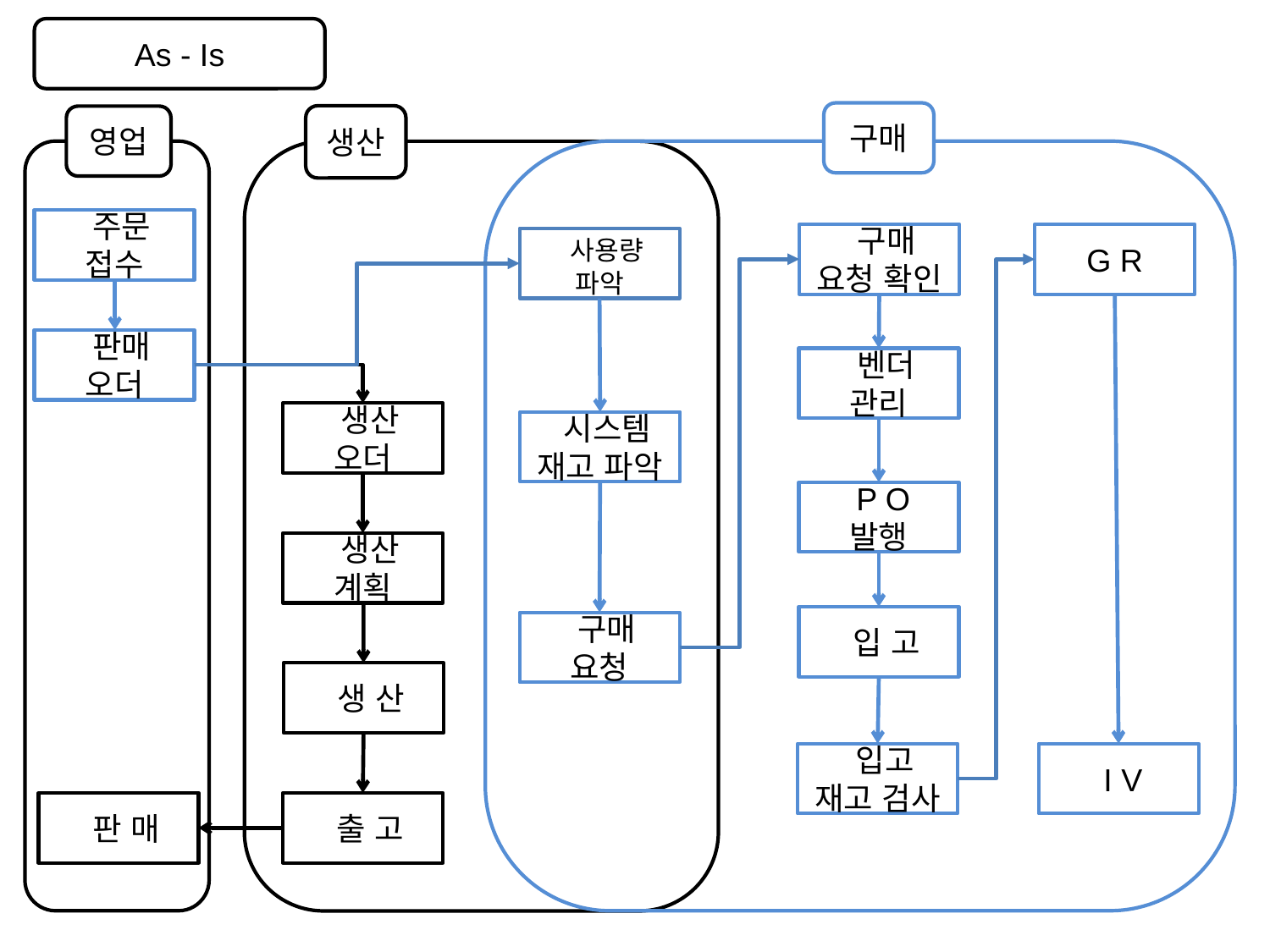

As - Is
구매
생산
영업

 주문 접수
 구매 요청 확인
G R
 사용량 파악
 판매 오더
 벤더 관리
 생산 오더
 시스템
재고 파악
 P O 발행
 생산 계획
 입 고
 구매 요청
 생 산
 입고 재고 검사
 I V
 판 매
 출 고